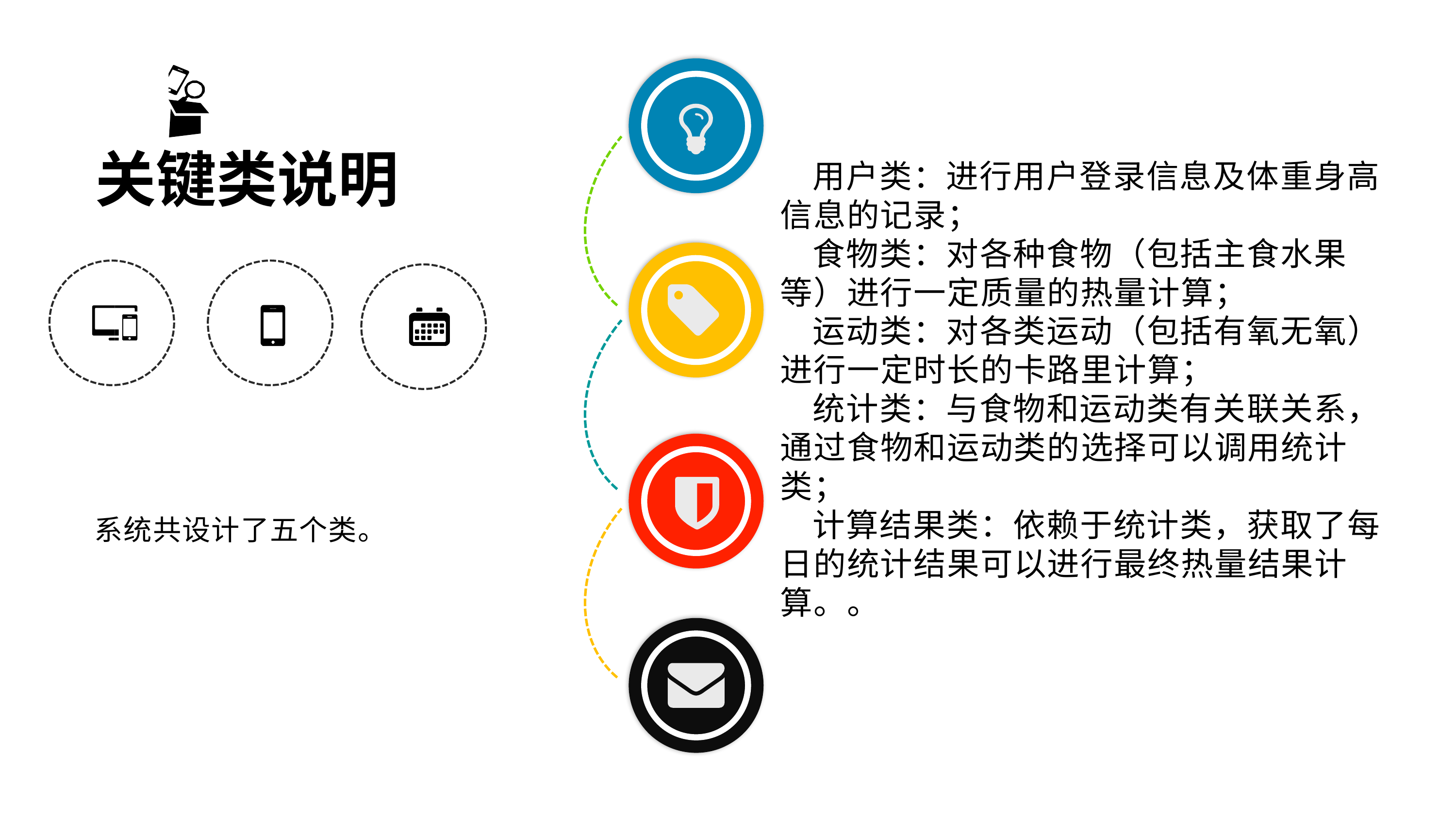

关键类说明

   用户类：进行用户登录信息及体重身高信息的记录；
   食物类：对各种食物（包括主食水果等）进行一定质量的热量计算；
   运动类：对各类运动（包括有氧无氧）进行一定时长的卡路里计算；
   统计类：与食物和运动类有关联关系，通过食物和运动类的选择可以调用统计类；
   计算结果类：依赖于统计类，获取了每日的统计结果可以进行最终热量结果计算。。

  系统共设计了五个类。